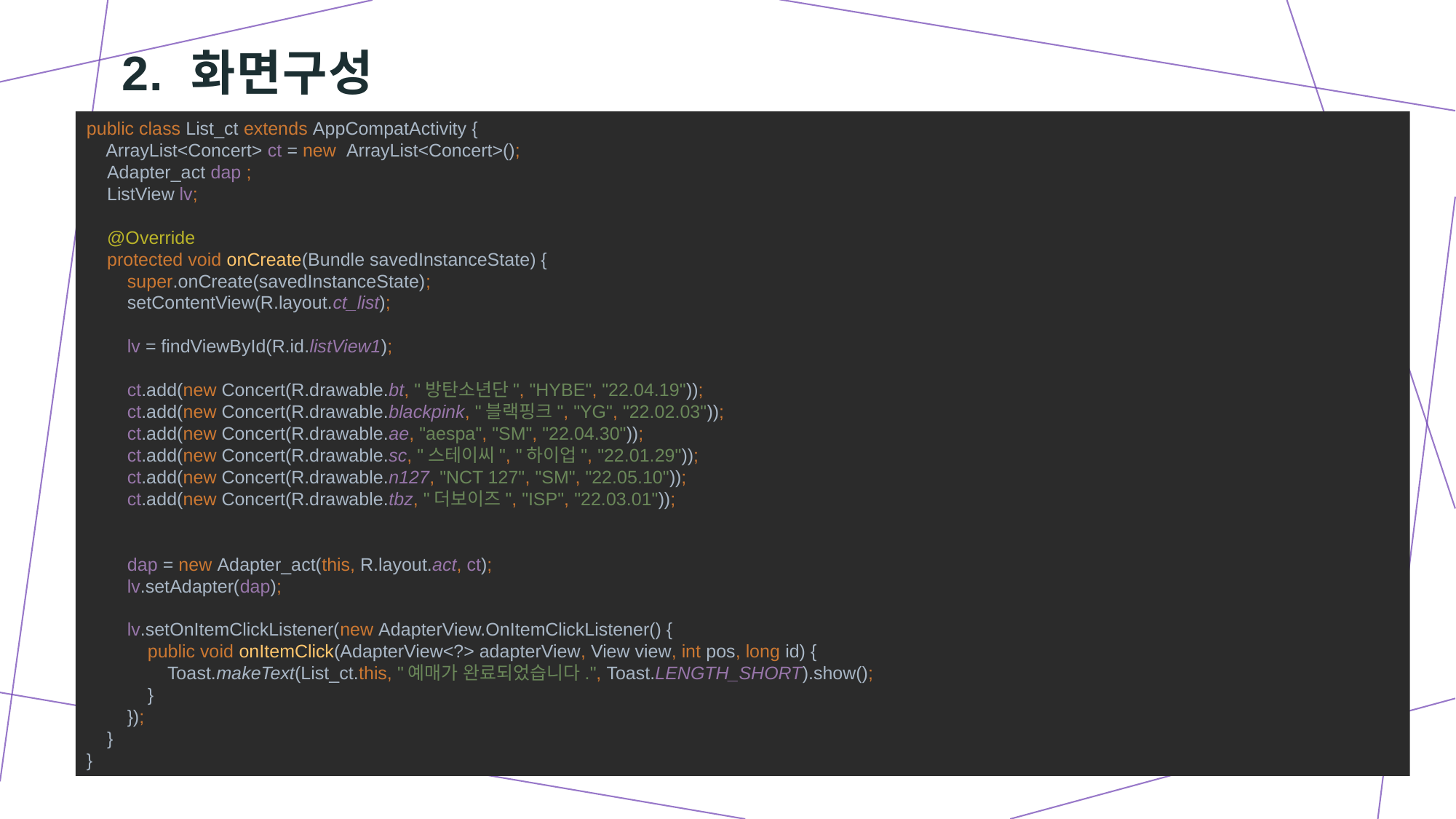

# 2. 화면구성
public class List_ct extends AppCompatActivity {
    ArrayList<Concert> ct = new  ArrayList<Concert>();
    Adapter_act dap ;
    ListView lv;
    @Override
    protected void onCreate(Bundle savedInstanceState) {
        super.onCreate(savedInstanceState);
        setContentView(R.layout.ct_list);
        lv = findViewById(R.id.listView1);
        ct.add(new Concert(R.drawable.bt, "방탄소년단", "HYBE", "22.04.19"));
        ct.add(new Concert(R.drawable.blackpink, "블랙핑크", "YG", "22.02.03"));
        ct.add(new Concert(R.drawable.ae, "aespa", "SM", "22.04.30"));
        ct.add(new Concert(R.drawable.sc, "스테이씨", "하이업", "22.01.29"));
        ct.add(new Concert(R.drawable.n127, "NCT 127", "SM", "22.05.10"));
        ct.add(new Concert(R.drawable.tbz, "더보이즈", "ISP", "22.03.01"));
        dap = new Adapter_act(this, R.layout.act, ct);
        lv.setAdapter(dap);
        lv.setOnItemClickListener(new AdapterView.OnItemClickListener() {
            public void onItemClick(AdapterView<?> adapterView, View view, int pos, long id) {
                Toast.makeText(List_ct.this, "예매가 완료되었습니다.", Toast.LENGTH_SHORT).show();
            }
        });
    }
}
2.1. 공연 찾기(Test 0109 예제 참고)